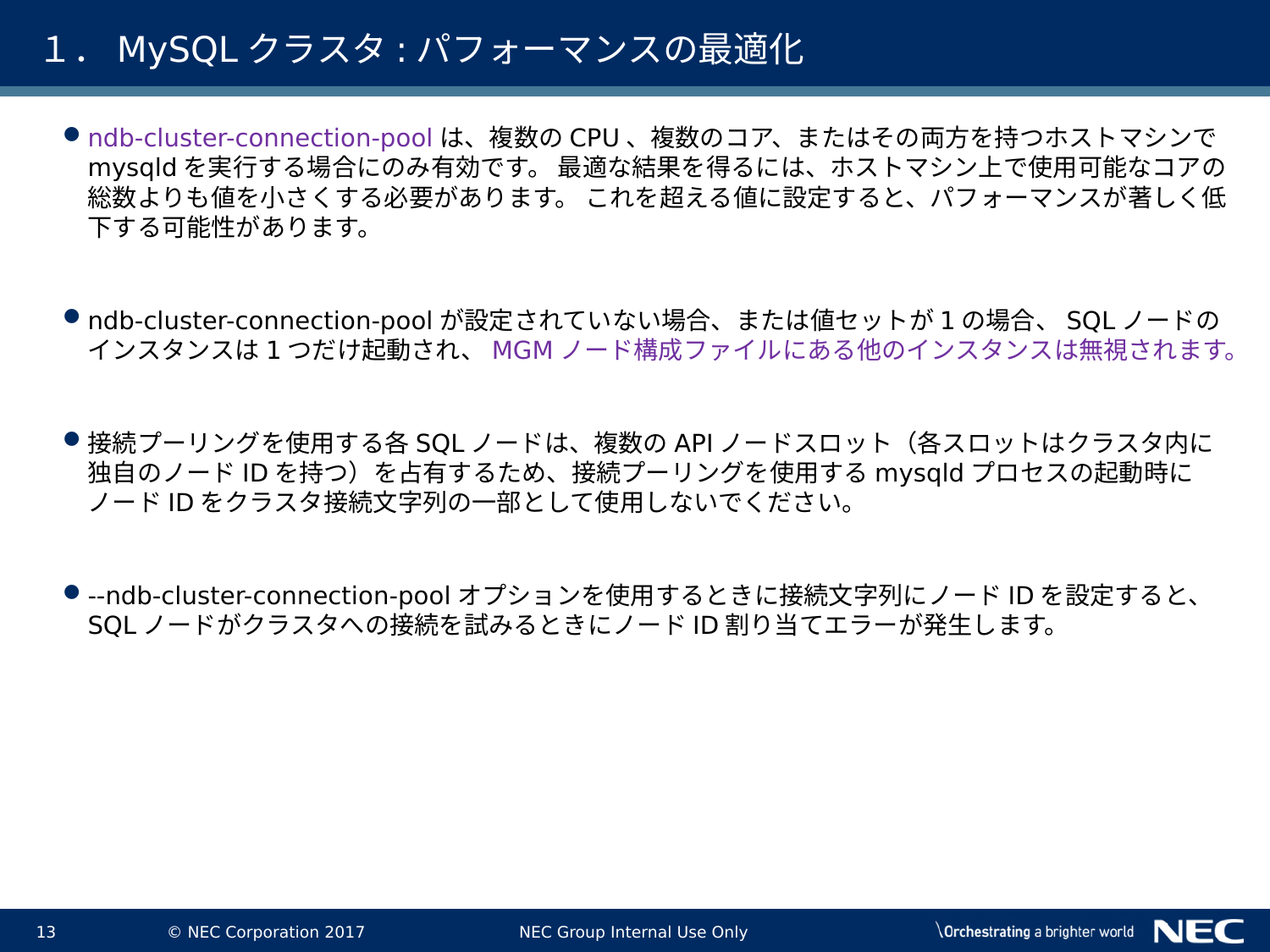

# １．MySQLクラスタ:パフォーマンスの最適化
ndb-cluster-connection-poolは、複数のCPU、複数のコア、またはその両方を持つホストマシンでmysqldを実行する場合にのみ有効です。 最適な結果を得るには、ホストマシン上で使用可能なコアの総数よりも値を小さくする必要があります。 これを超える値に設定すると、パフォーマンスが著しく低下する可能性があります。

ndb-cluster-connection-poolが設定されていない場合、または値セットが1の場合、SQLノードのインスタンスは1つだけ起動され、MGMノード構成ファイルにある他のインスタンスは無視されます。

接続プーリングを使用する各SQLノードは、複数のAPIノードスロット（各スロットはクラスタ内に独自のノードIDを持つ）を占有するため、接続プーリングを使用するmysqldプロセスの起動時にノードIDをクラスタ接続文字列の一部として使用しないでください。

--ndb-cluster-connection-poolオプションを使用するときに接続文字列にノードIDを設定すると、SQLノードがクラスタへの接続を試みるときにノードID割り当てエラーが発生します。